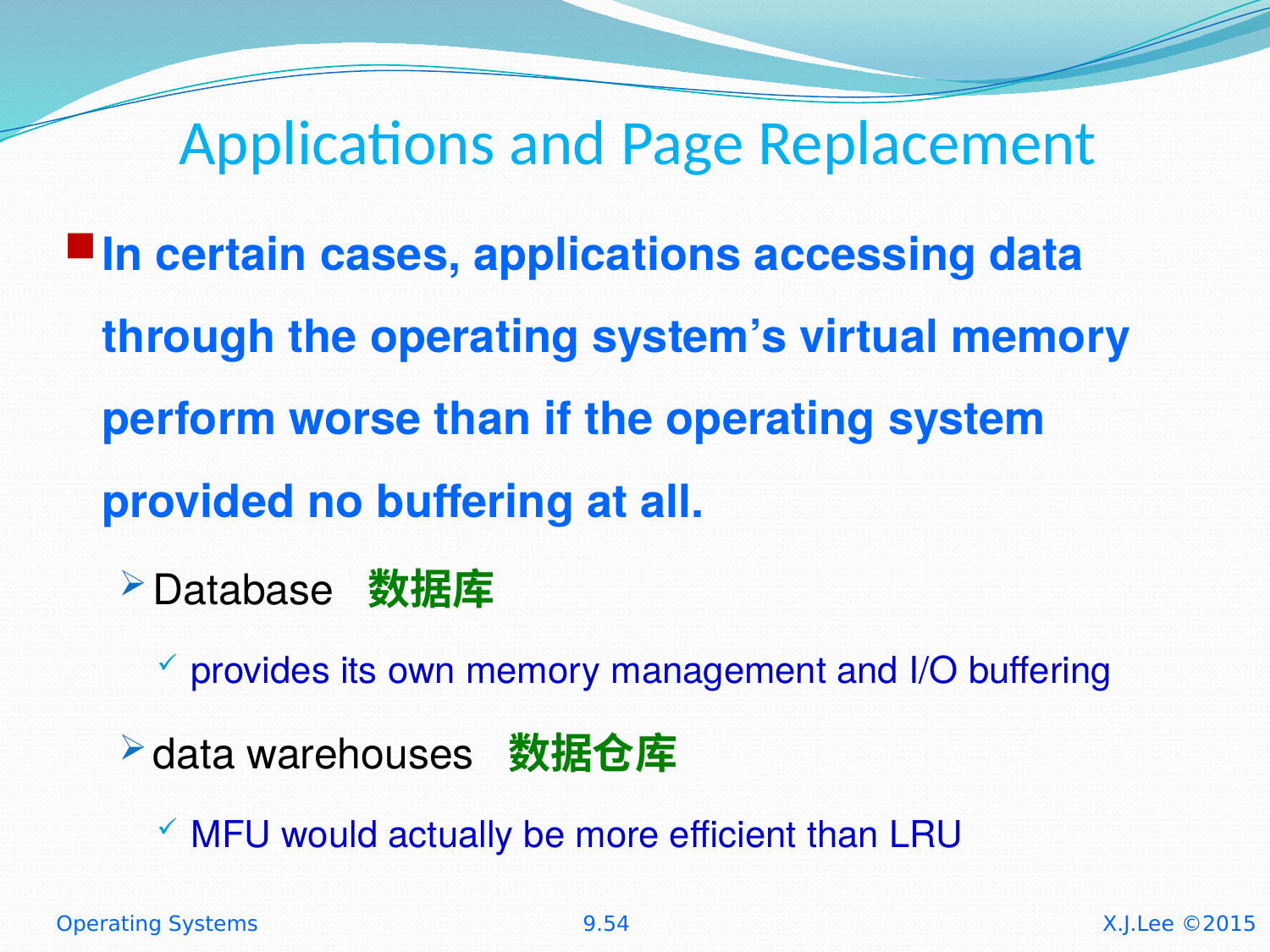

# Applications and Page Replacement
In certain cases, applications accessing data through the operating system’s virtual memory perform worse than if the operating system provided no buffering at all.
Database  数据库
provides its own memory management and I/O buffering
data warehouses  数据仓库
MFU would actually be more efficient than LRU
Operating Systems
9.54
X.J.Lee ©2015